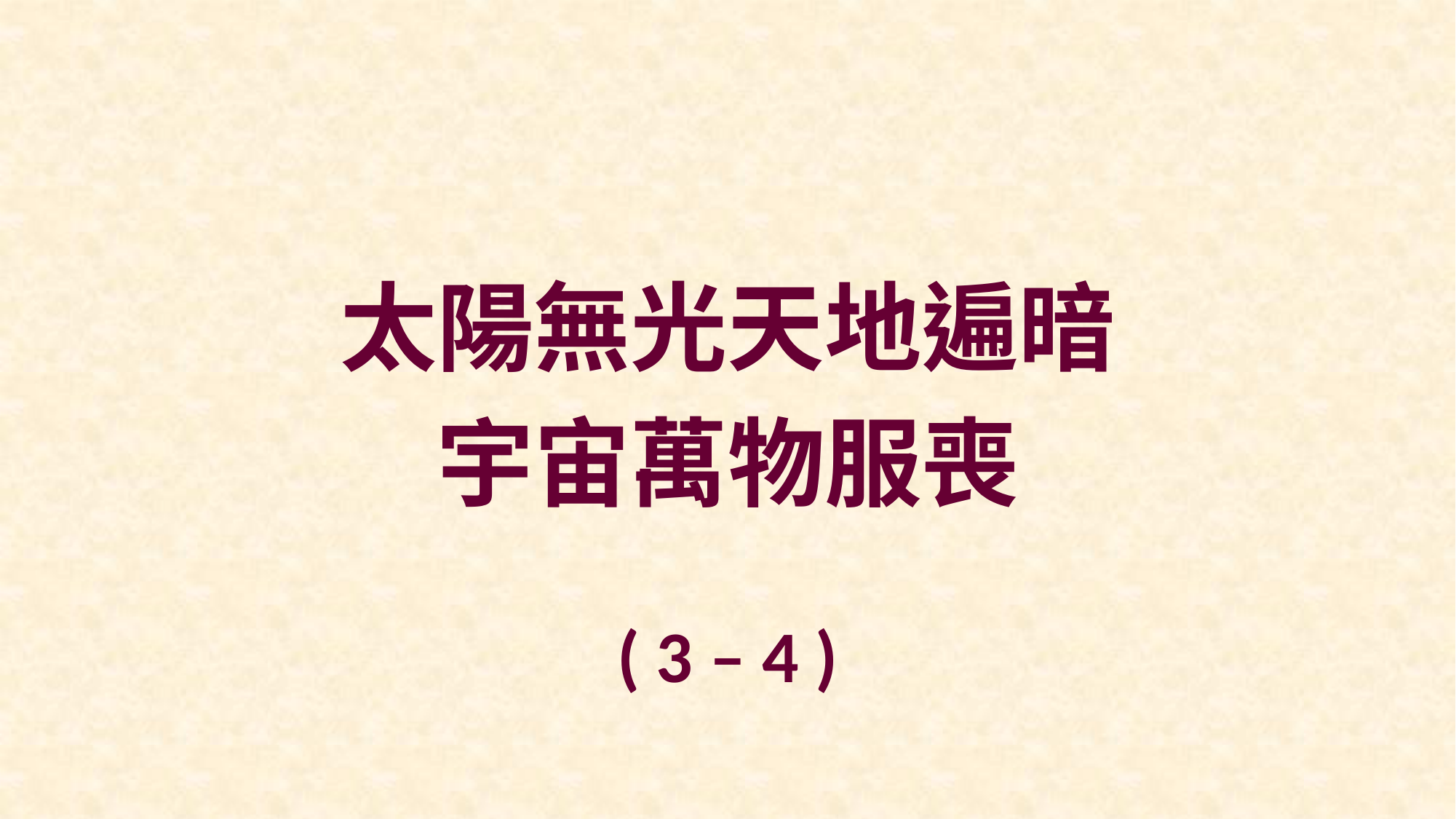

太陽無光天地遍暗
宇宙萬物服喪
( 3 – 4 )